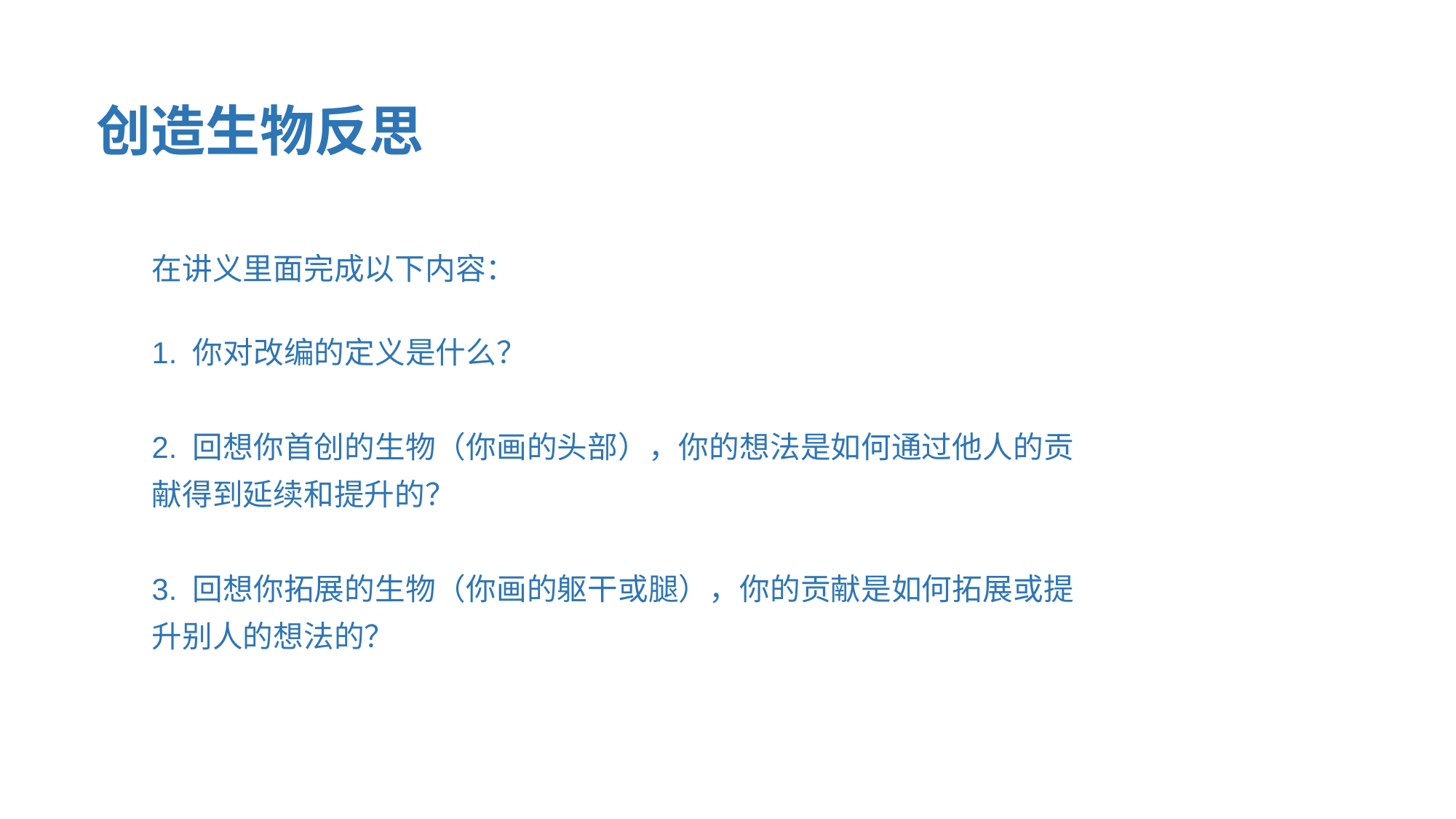

创造生物反思
在讲义里面完成以下内容：

1. 你对改编的定义是什么？

2. 回想你首创的生物（你画的头部），你的想法是如何通过他人的贡献得到延续和提升的？

3. 回想你拓展的生物（你画的躯干或腿），你的贡献是如何拓展或提升别人的想法的？